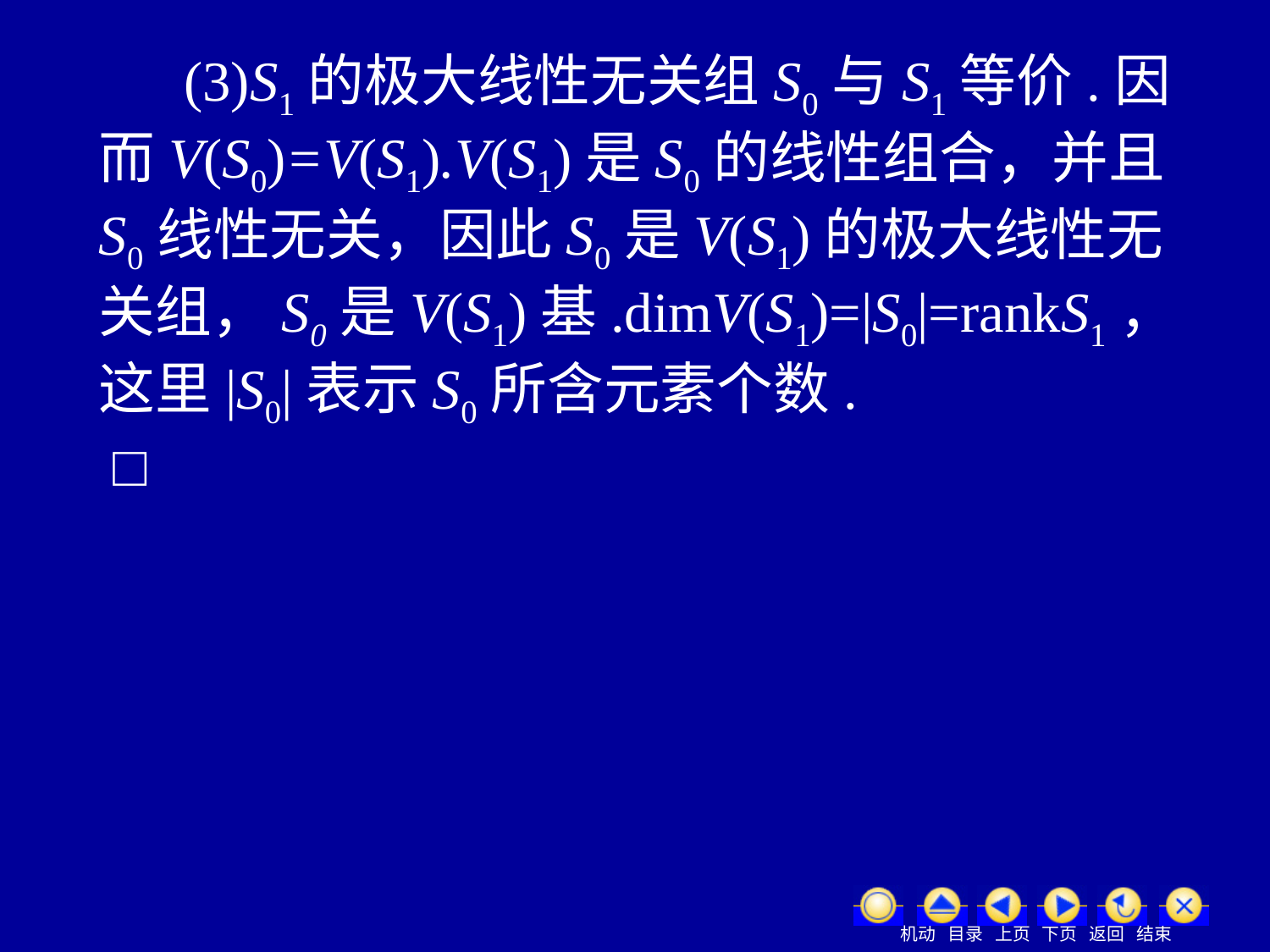

(3)S1的极大线性无关组S0与S1等价.因而V(S0)=V(S1).V(S1)是S0的线性组合，并且S0线性无关，因此S0是V(S1)的极大线性无关组，S0是V(S1)基.dimV(S1)=|S0|=rankS1，这里|S0|表示S0所含元素个数.                        □